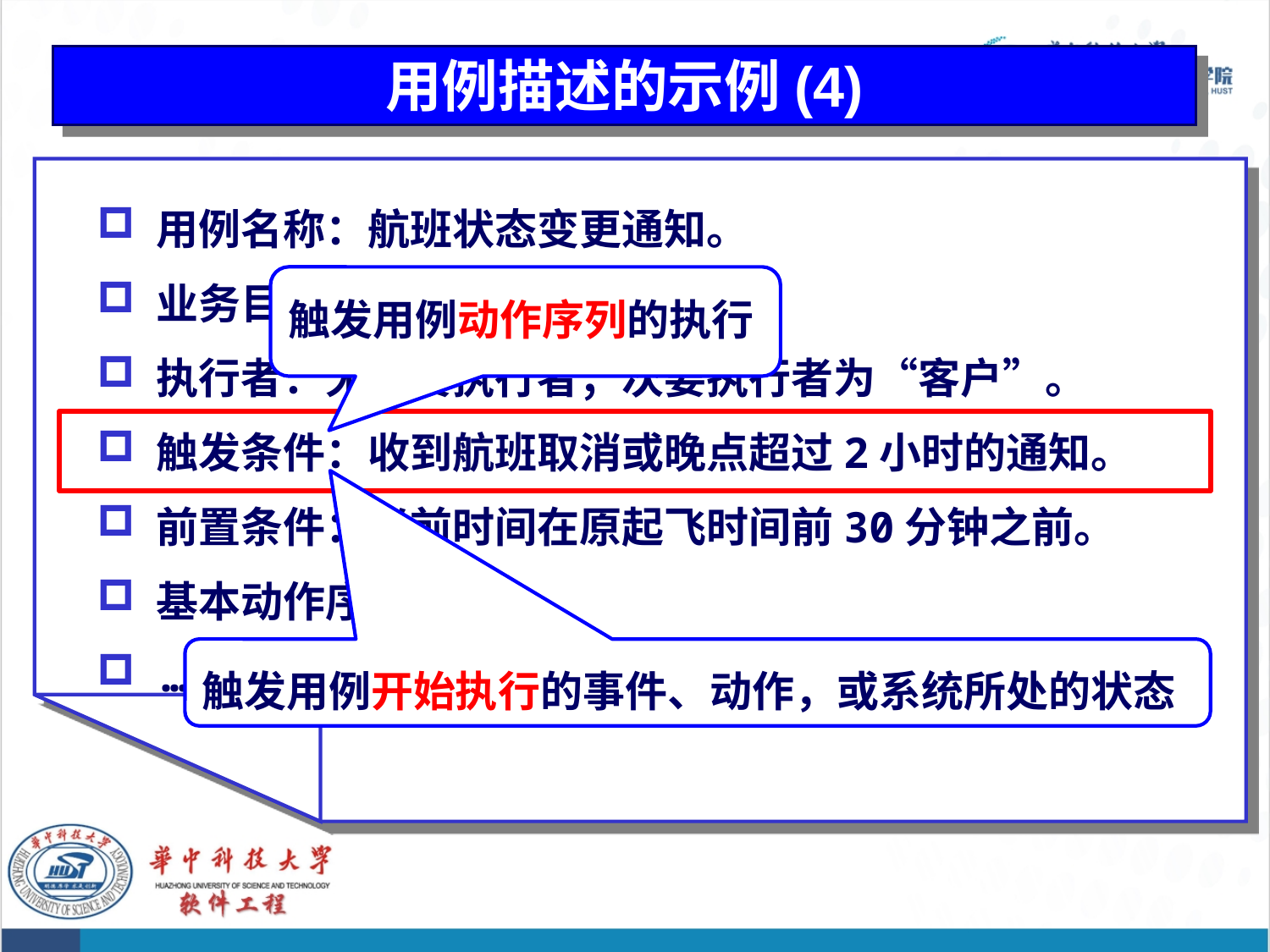

# 用例描述的示例(4)
 用例名称：航班状态变更通知。
 业务目标：为客户提供贴心服务。
 执行者：无主要执行者；次要执行者为“客户”。
 触发条件：收到航班取消或晚点超过2小时的通知。
 前置条件：当前时间在原起飞时间前30分钟之前。
 基本动作序列：……
 ……
触发用例动作序列的执行

触发用例开始执行的事件、动作，或系统所处的状态